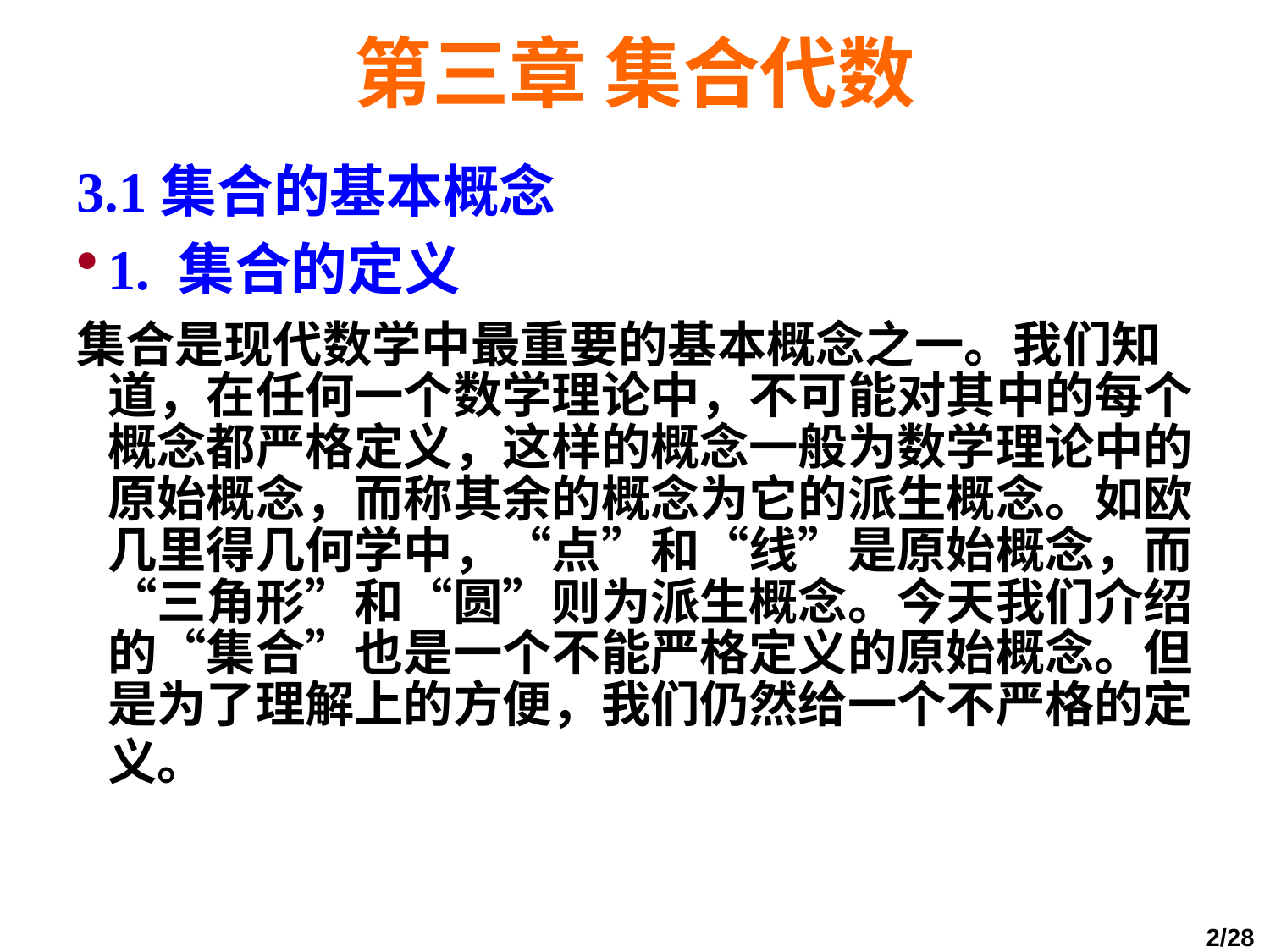

# 第三章 集合代数

3.1集合的基本概念
1. 集合的定义
集合是现代数学中最重要的基本概念之一。我们知道，在任何一个数学理论中，不可能对其中的每个概念都严格定义，这样的概念一般为数学理论中的原始概念，而称其余的概念为它的派生概念。如欧几里得几何学中，“点”和“线”是原始概念，而“三角形”和“圆”则为派生概念。今天我们介绍的“集合”也是一个不能严格定义的原始概念。但是为了理解上的方便，我们仍然给一个不严格的定义。